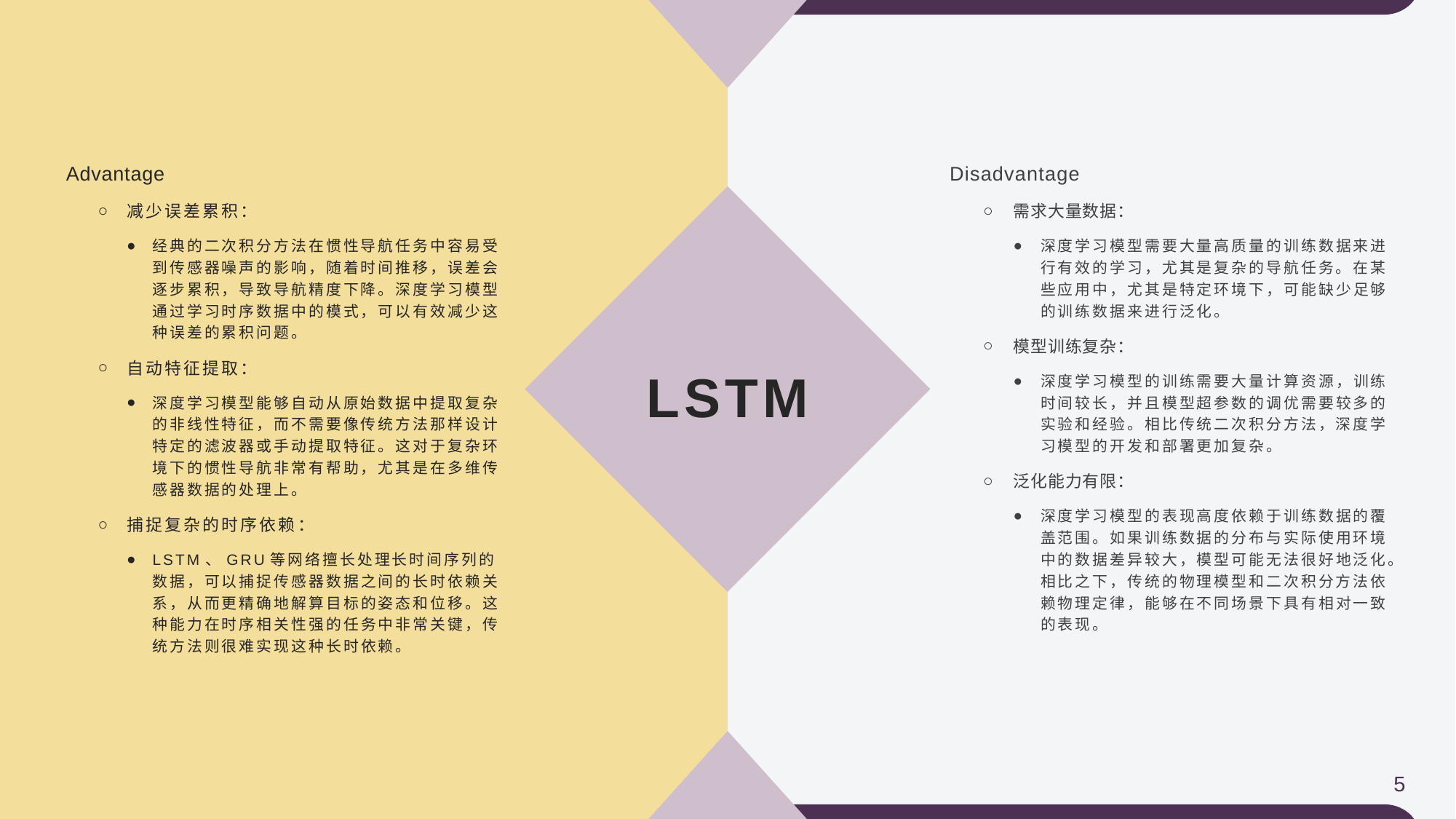

Advantage
减少误差累积：
经典的二次积分方法在惯性导航任务中容易受到传感器噪声的影响，随着时间推移，误差会逐步累积，导致导航精度下降。深度学习模型通过学习时序数据中的模式，可以有效减少这种误差的累积问题。
自动特征提取：
深度学习模型能够自动从原始数据中提取复杂的非线性特征，而不需要像传统方法那样设计特定的滤波器或手动提取特征。这对于复杂环境下的惯性导航非常有帮助，尤其是在多维传感器数据的处理上。
捕捉复杂的时序依赖：
LSTM、GRU等网络擅长处理长时间序列的数据，可以捕捉传感器数据之间的长时依赖关系，从而更精确地解算目标的姿态和位移。这种能力在时序相关性强的任务中非常关键，传统方法则很难实现这种长时依赖。
Disadvantage
需求大量数据：
深度学习模型需要大量高质量的训练数据来进行有效的学习，尤其是复杂的导航任务。在某些应用中，尤其是特定环境下，可能缺少足够的训练数据来进行泛化。
模型训练复杂：
深度学习模型的训练需要大量计算资源，训练时间较长，并且模型超参数的调优需要较多的实验和经验。相比传统二次积分方法，深度学习模型的开发和部署更加复杂。
泛化能力有限：
深度学习模型的表现高度依赖于训练数据的覆盖范围。如果训练数据的分布与实际使用环境中的数据差异较大，模型可能无法很好地泛化。相比之下，传统的物理模型和二次积分方法依赖物理定律，能够在不同场景下具有相对一致的表现。

LSTM